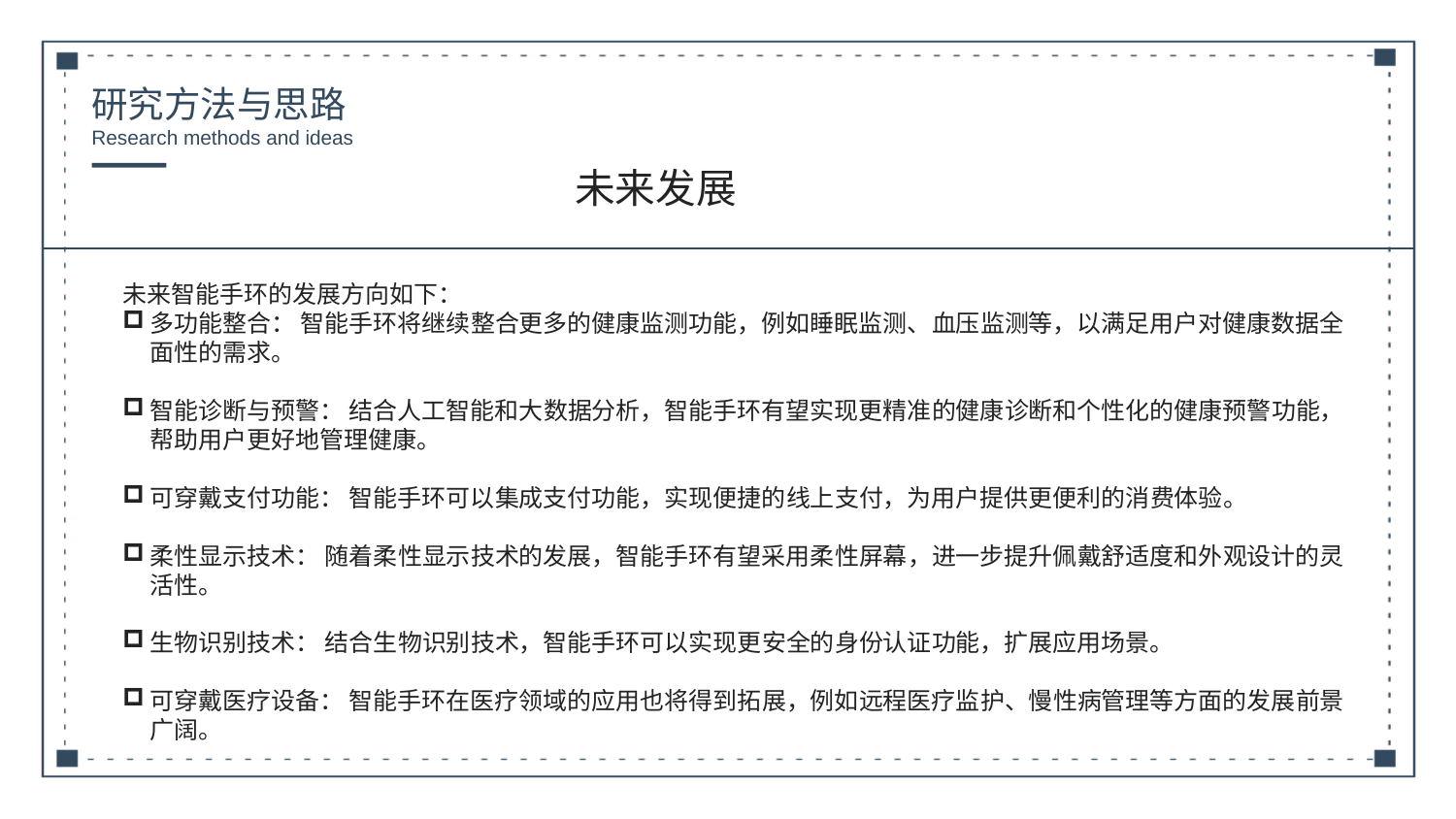

研究方法与思路
Research methods and ideas
未来发展
未来智能手环的发展方向如下：
多功能整合： 智能手环将继续整合更多的健康监测功能，例如睡眠监测、血压监测等，以满足用户对健康数据全面性的需求。

智能诊断与预警： 结合人工智能和大数据分析，智能手环有望实现更精准的健康诊断和个性化的健康预警功能，帮助用户更好地管理健康。

可穿戴支付功能： 智能手环可以集成支付功能，实现便捷的线上支付，为用户提供更便利的消费体验。

柔性显示技术： 随着柔性显示技术的发展，智能手环有望采用柔性屏幕，进一步提升佩戴舒适度和外观设计的灵活性。

生物识别技术： 结合生物识别技术，智能手环可以实现更安全的身份认证功能，扩展应用场景。

可穿戴医疗设备： 智能手环在医疗领域的应用也将得到拓展，例如远程医疗监护、慢性病管理等方面的发展前景广阔。